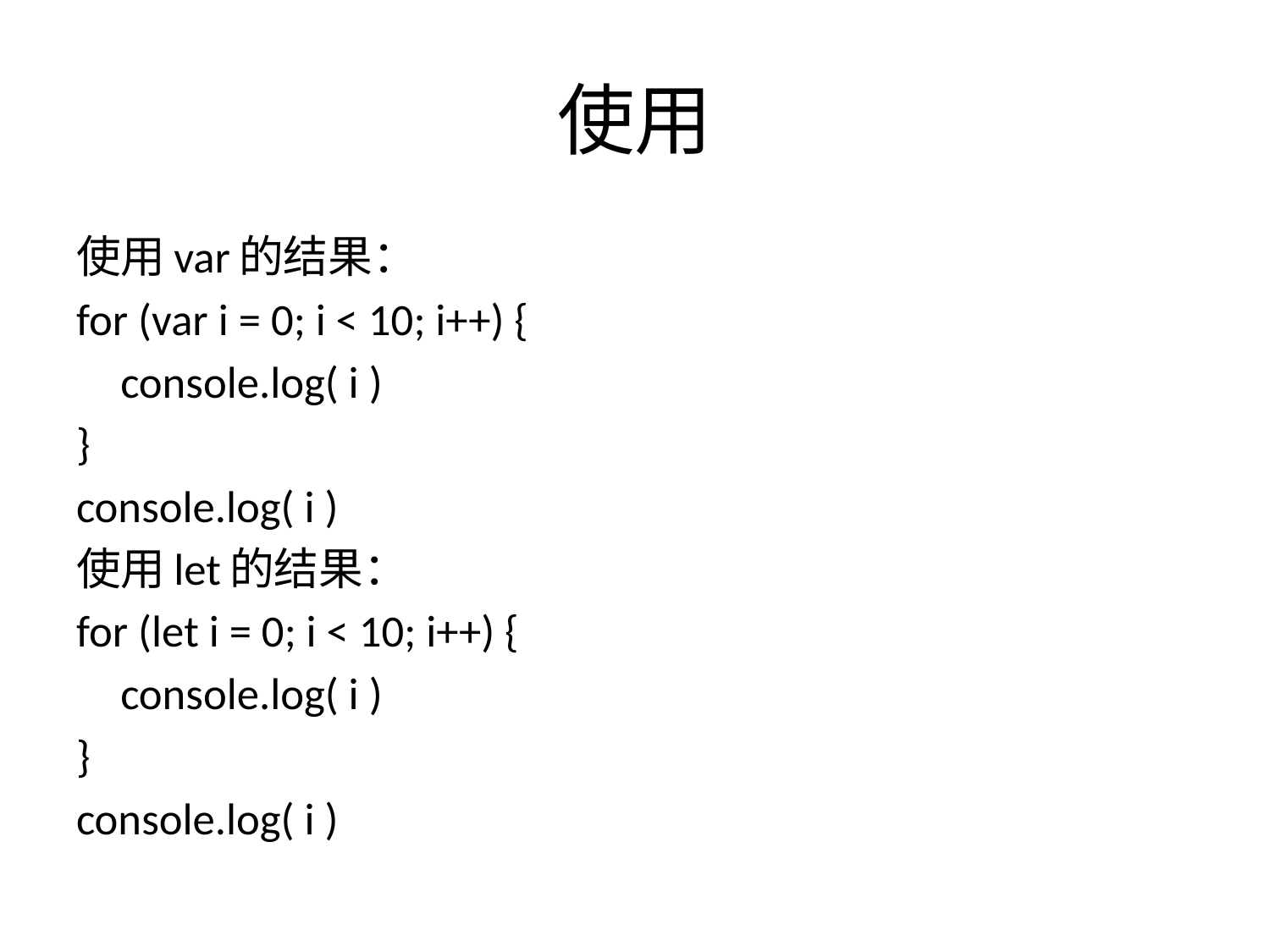

# 使用
使用var的结果：
for (var i = 0; i < 10; i++) {
	console.log( i )
}
console.log( i )
使用let的结果：
for (let i = 0; i < 10; i++) {
	console.log( i )
}
console.log( i )